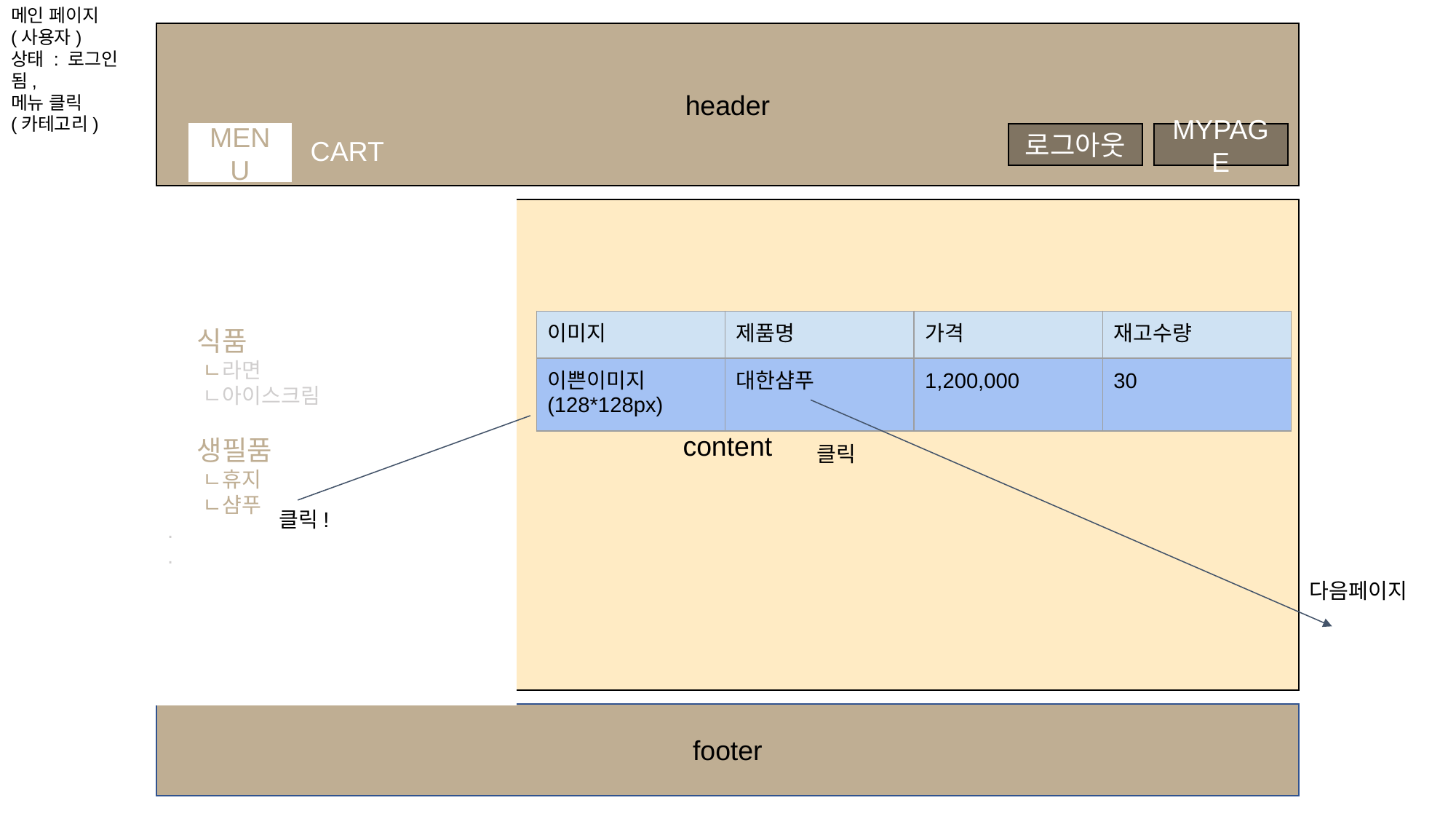

메인 페이지
(사용자)
상태 : 로그인 됨,
메뉴 클릭
(카테고리)
header
MENU
로그아웃
MYPAGE
MENU
MENU    CART
   식품
     ㄴ라면
     ㄴ아이스크림

   생필품
     ㄴ휴지
     ㄴ샴푸
.
.
content
| 이미지 | 제품명 | 가격 | 재고수량 |
| --- | --- | --- | --- |
| 이쁜이미지 (128\*128px) | 대한샴푸 | 1,200,000 | 30 |
클릭
클릭!
다음페이지
footer